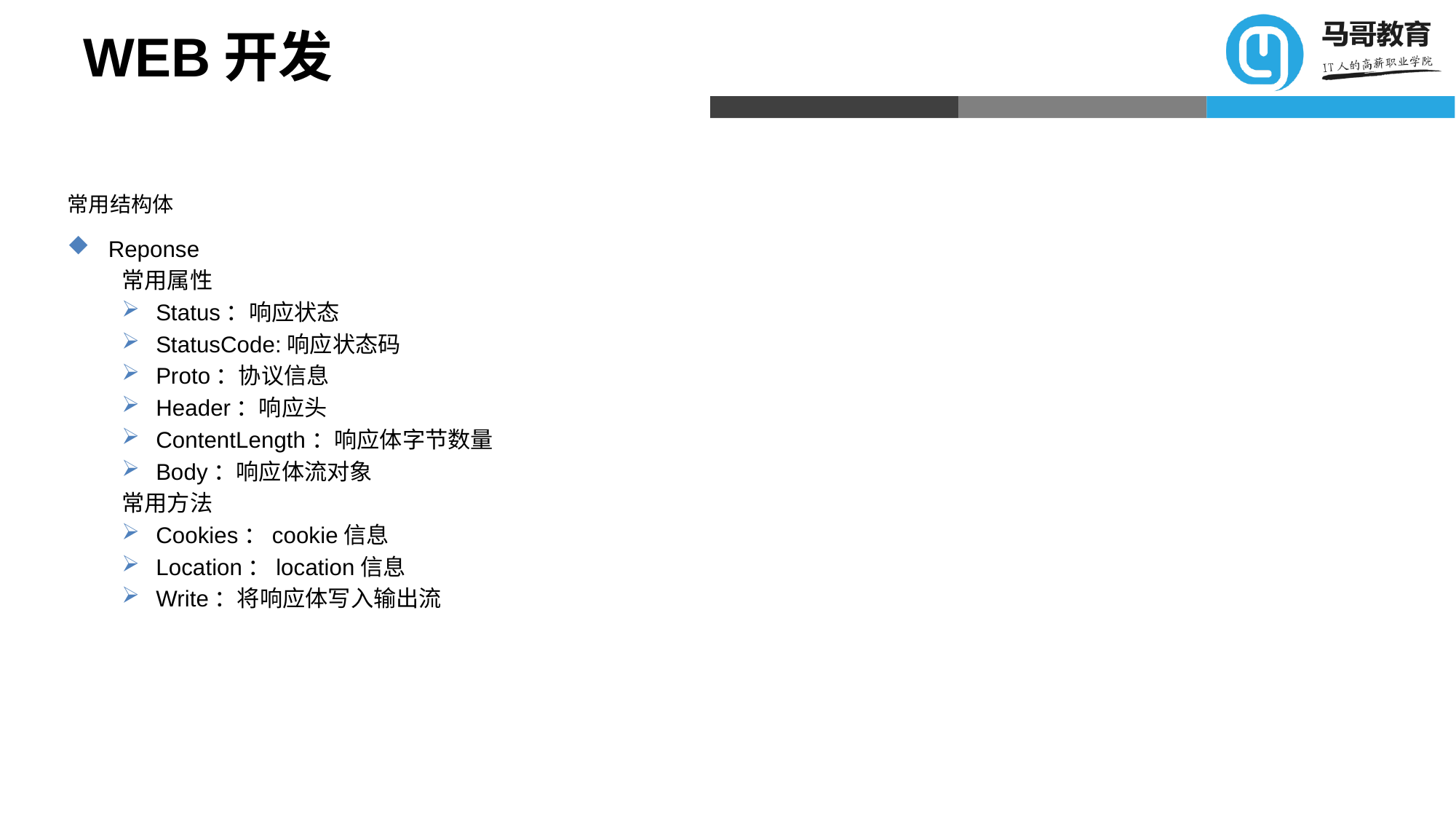

# WEB开发
常用结构体
Reponse
常用属性
Status：响应状态
StatusCode:响应状态码
Proto：协议信息
Header：响应头
ContentLength：响应体字节数量
Body：响应体流对象
常用方法
Cookies：cookie信息
Location：location信息
Write：将响应体写入输出流